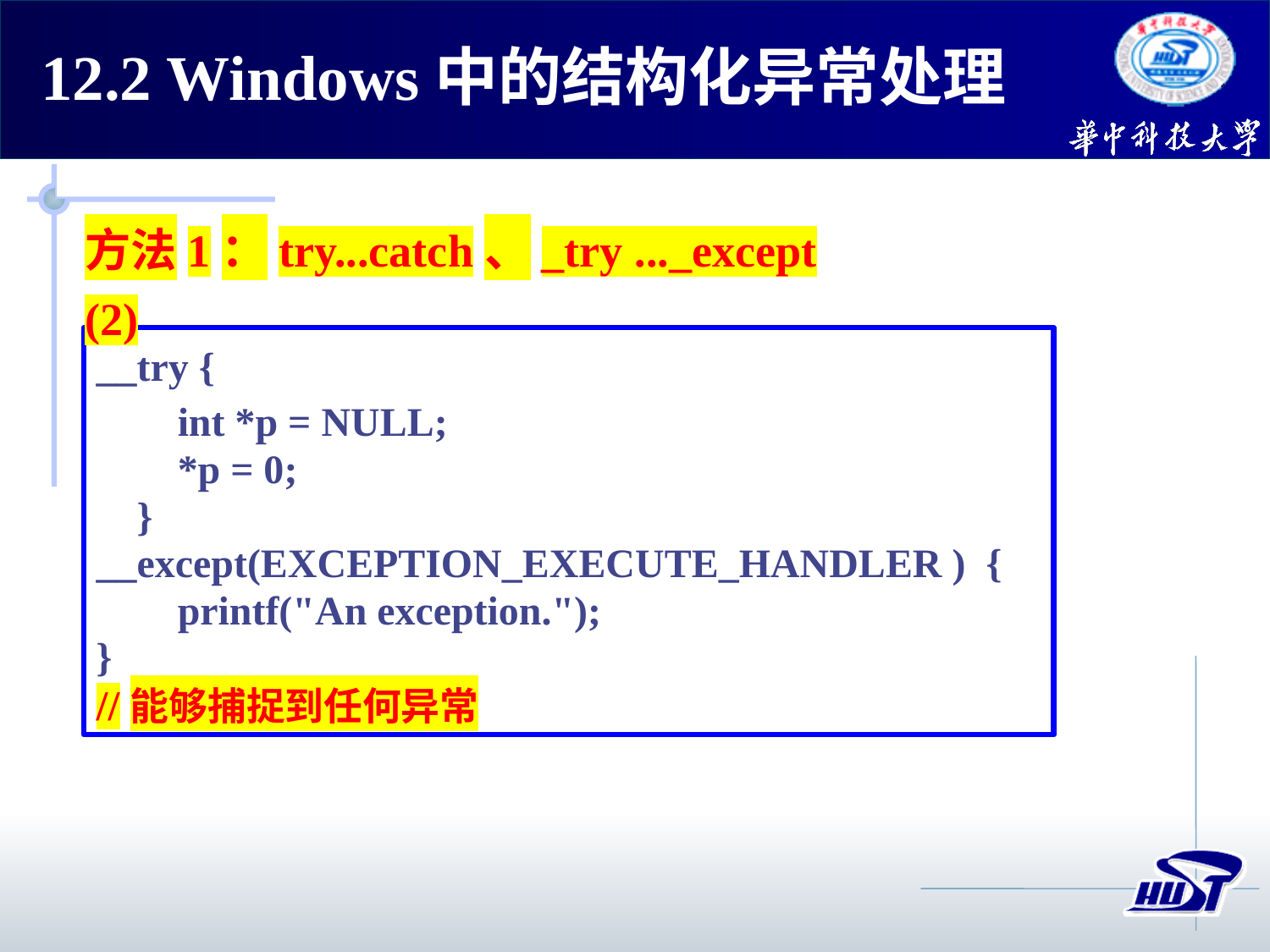

12.2 Windows中的结构化异常处理
方法1：try...catch、_try ..._except (2)
__try {
        int *p = NULL;
        *p = 0;
    }
__except(EXCEPTION_EXECUTE_HANDLER )  {
        printf("An exception.");
}
//能够捕捉到任何异常